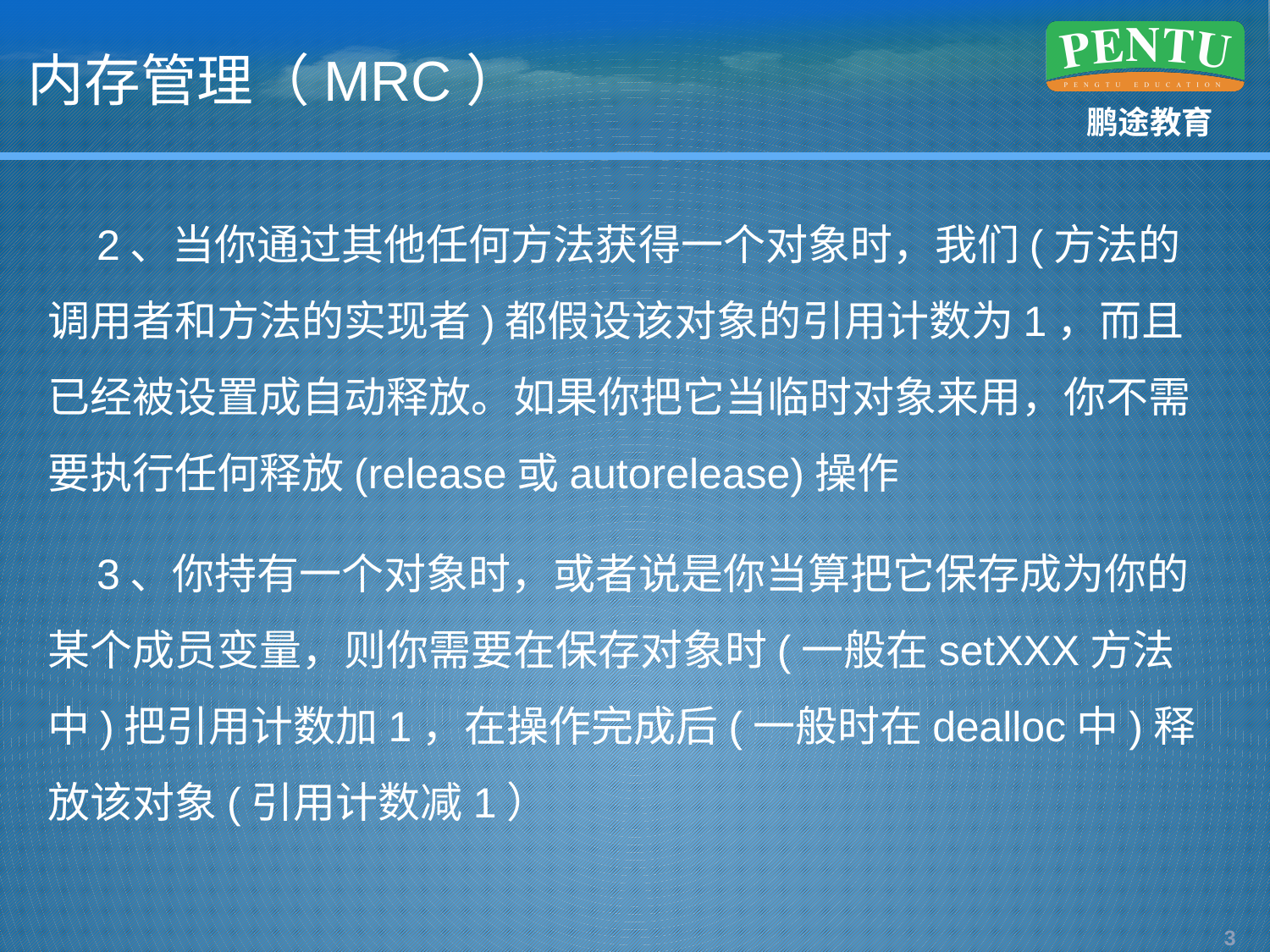

# 内存管理（MRC）
2、当你通过其他任何方法获得一个对象时，我们(方法的调用者和方法的实现者)都假设该对象的引用计数为1，而且已经被设置成自动释放。如果你把它当临时对象来用，你不需要执行任何释放(release或autorelease)操作
3、你持有一个对象时，或者说是你当算把它保存成为你的某个成员变量，则你需要在保存对象时(一般在setXXX方法中)把引用计数加1，在操作完成后(一般时在dealloc中)释放该对象(引用计数减1）
3